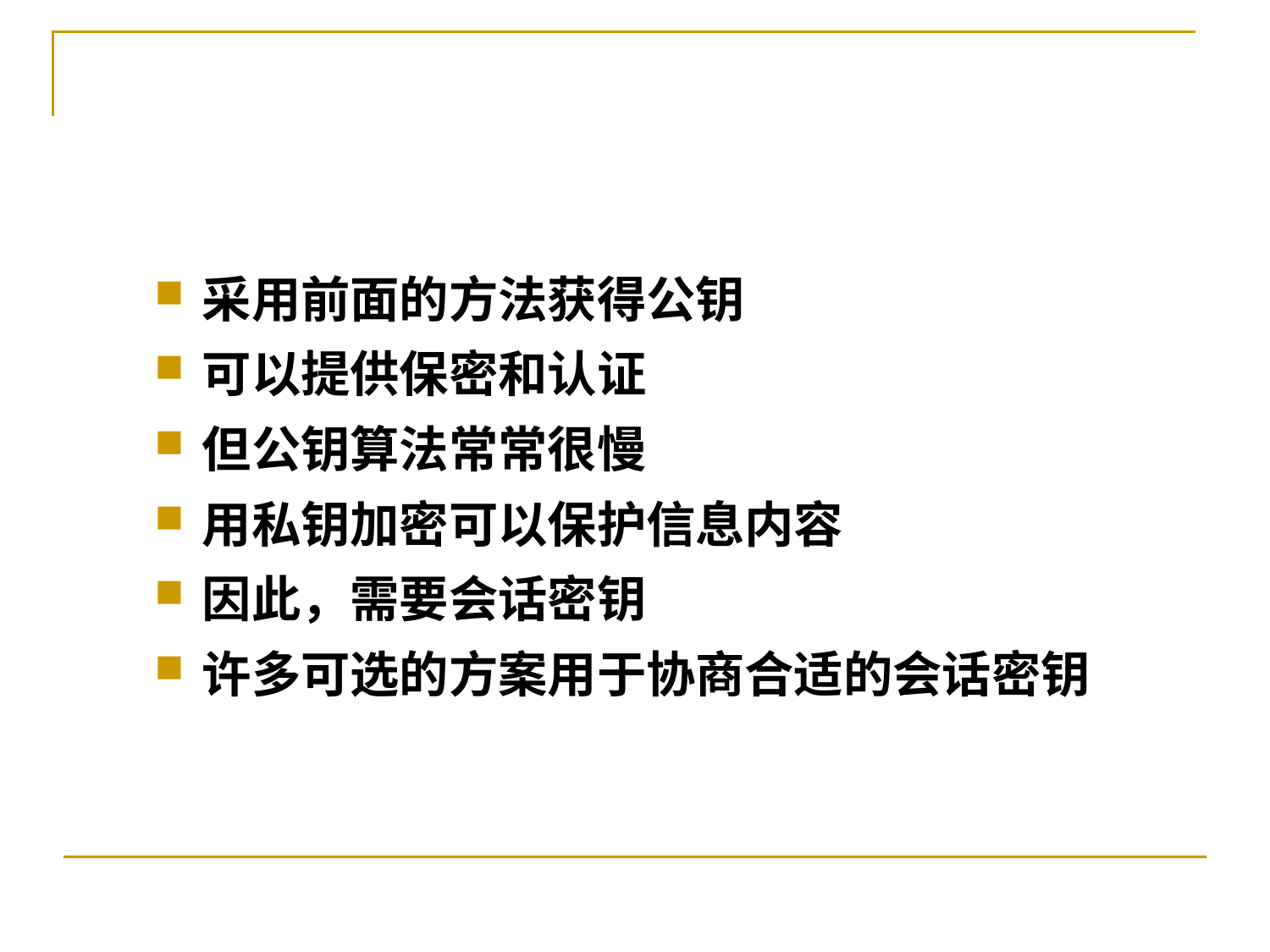

#
采用前面的方法获得公钥
可以提供保密和认证
但公钥算法常常很慢
用私钥加密可以保护信息内容
因此，需要会话密钥
许多可选的方案用于协商合适的会话密钥

20